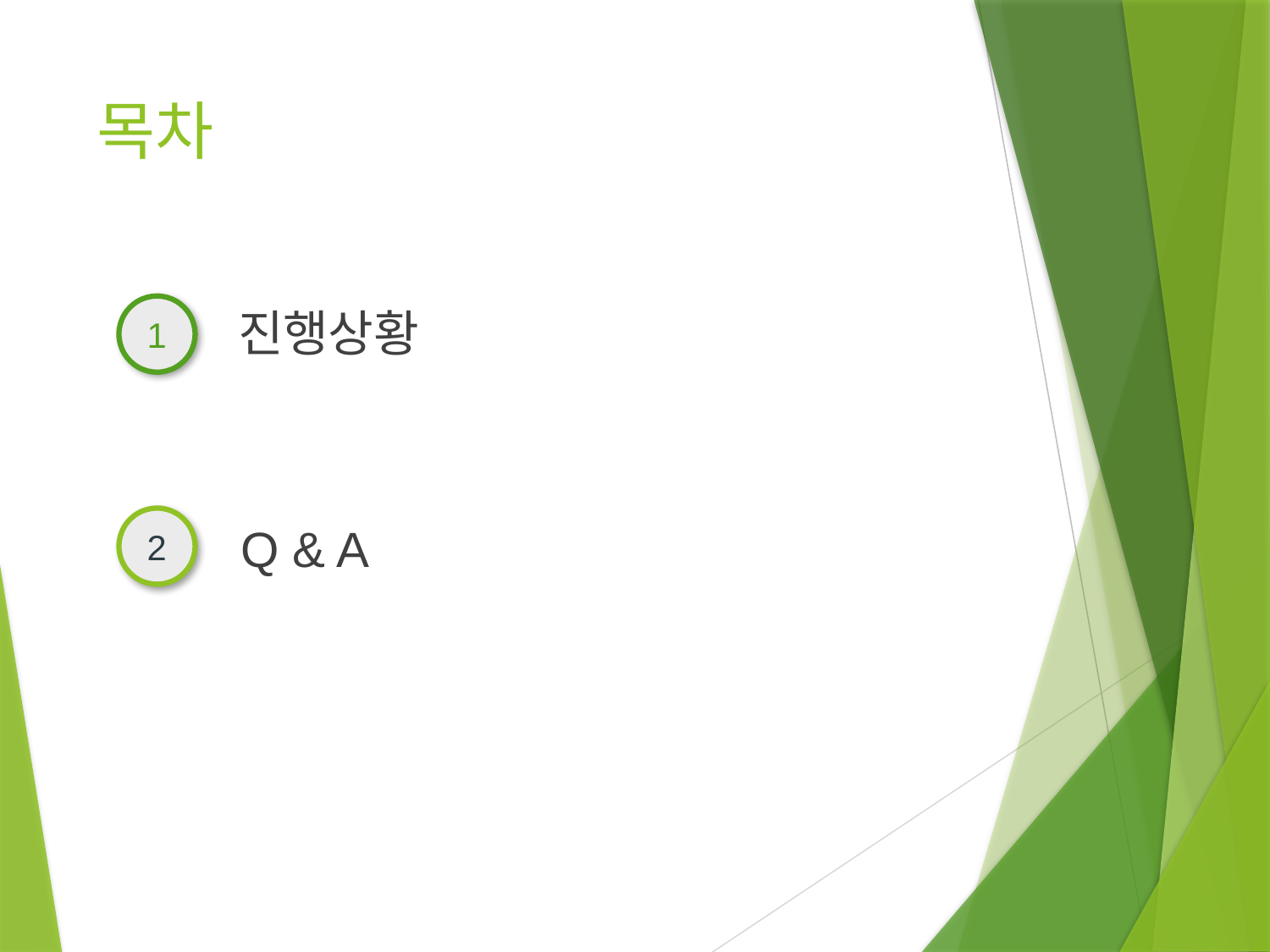

# 목차
1
진행상황
2
Q & A